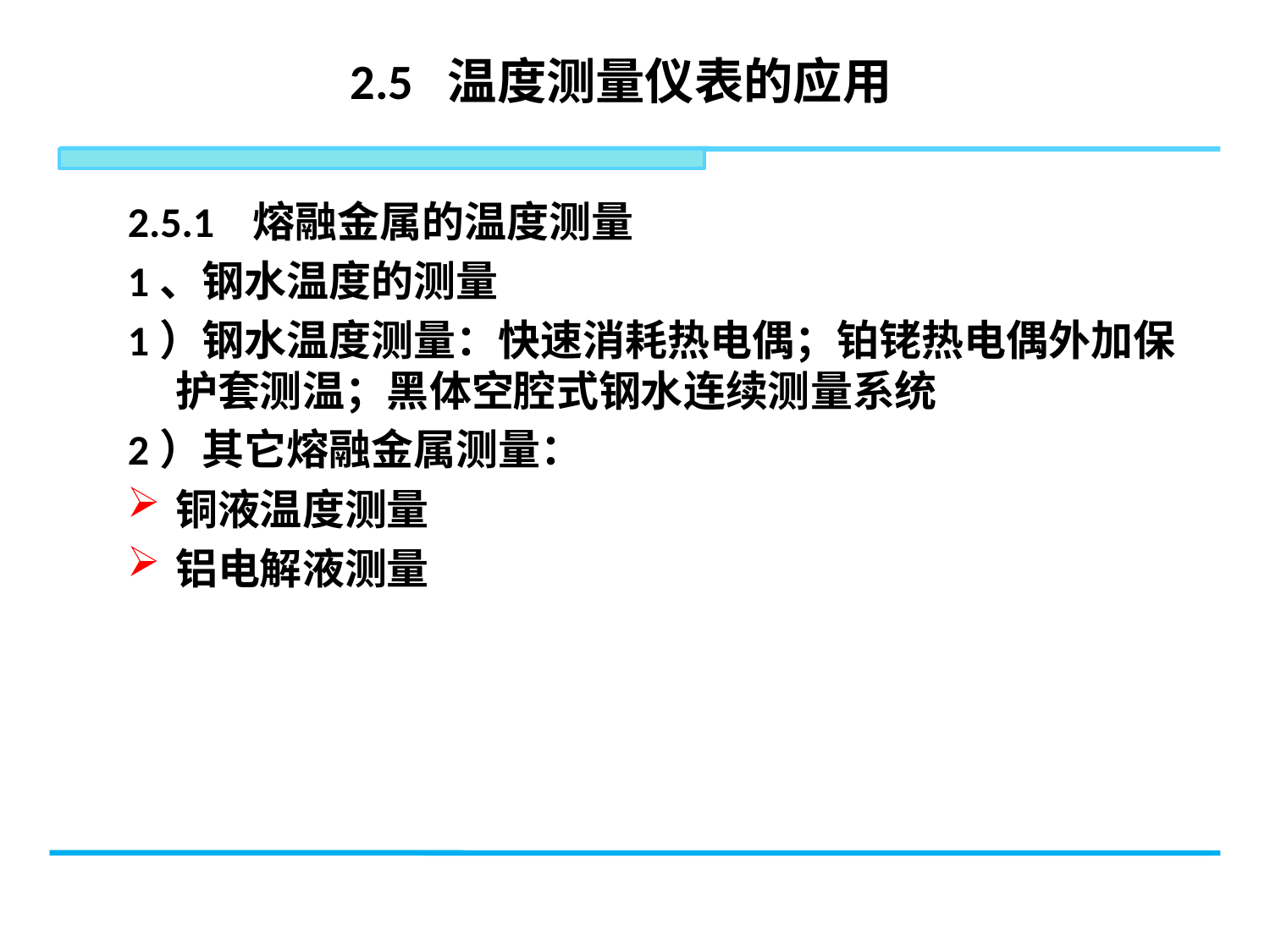

# 2.5  温度测量仪表的应用
2.5.1   熔融金属的温度测量
1、钢水温度的测量
1）钢水温度测量：快速消耗热电偶；铂铑热电偶外加保护套测温；黑体空腔式钢水连续测量系统
2）其它熔融金属测量：
铜液温度测量
铝电解液测量